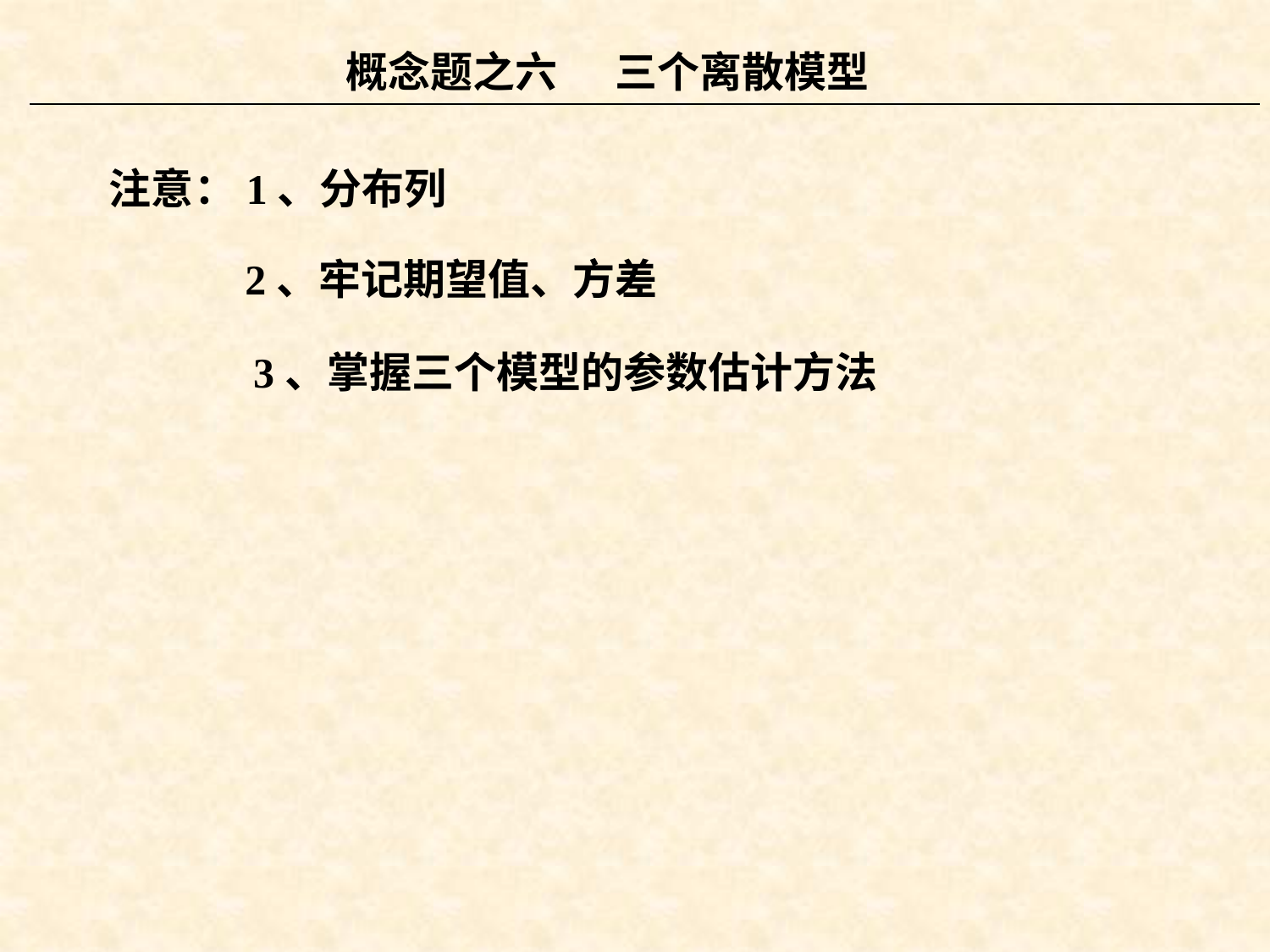

概念题之六      三个离散模型
注意：1、分布列
2、牢记期望值、方差
3、掌握三个模型的参数估计方法